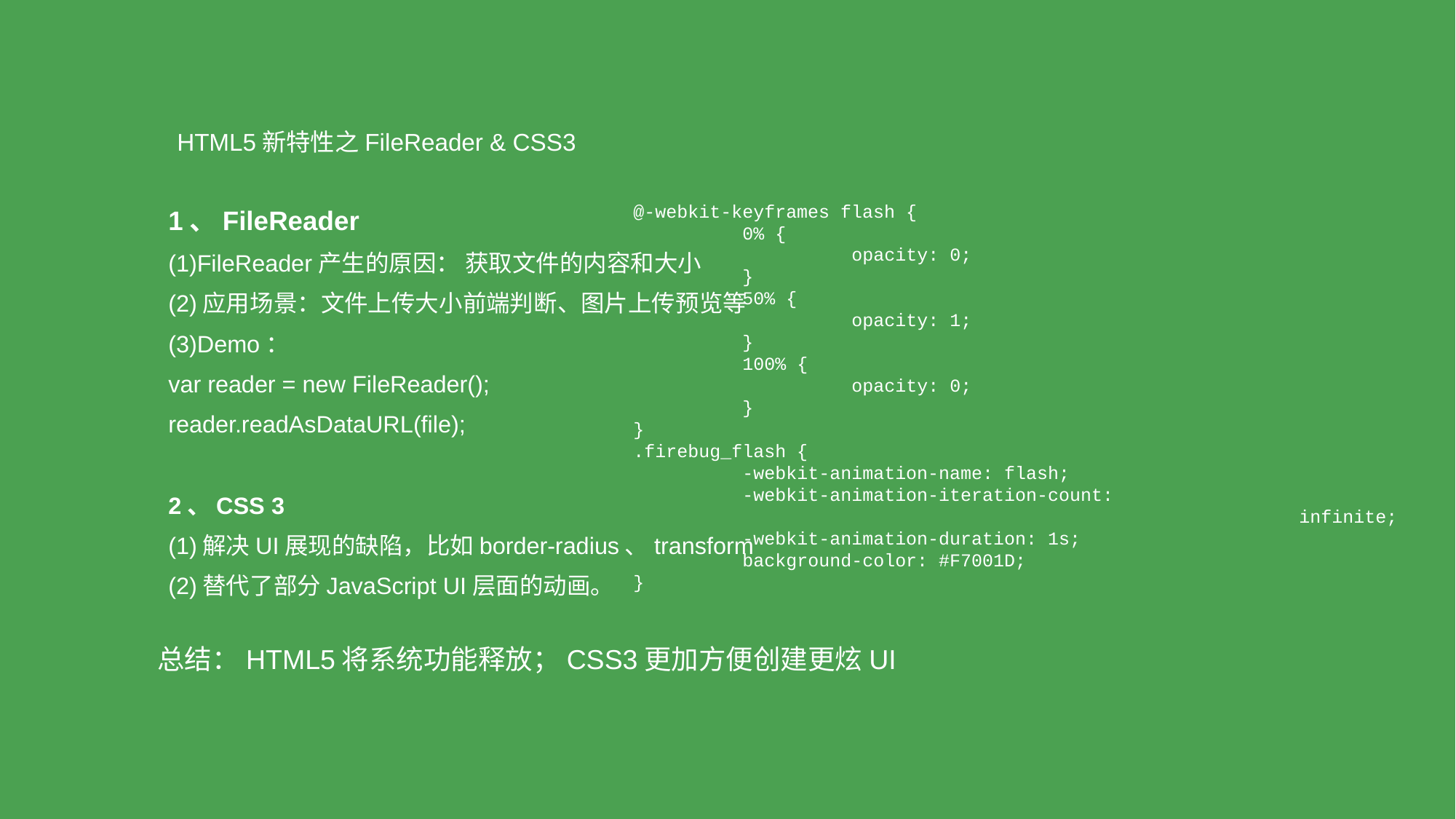

HTML5新特性之FileReader & CSS3
@-webkit-keyframes flash {
	0% {
		opacity: 0;
	}
	50% {
		opacity: 1;
	}
	100% {
		opacity: 0;
	}
}
.firebug_flash {
	-webkit-animation-name: flash;
	-webkit-animation-iteration-count:
						 infinite;
	-webkit-animation-duration: 1s;
	background-color: #F7001D;
}
1、FileReader
(1)FileReader产生的原因： 获取文件的内容和大小
(2)应用场景：文件上传大小前端判断、图片上传预览等
(3)Demo：
var reader = new FileReader();
reader.readAsDataURL(file);

2、CSS 3
(1)解决UI展现的缺陷，比如border-radius、transform
(2)替代了部分JavaScript UI层面的动画。

总结：HTML5将系统功能释放；CSS3更加方便创建更炫UI